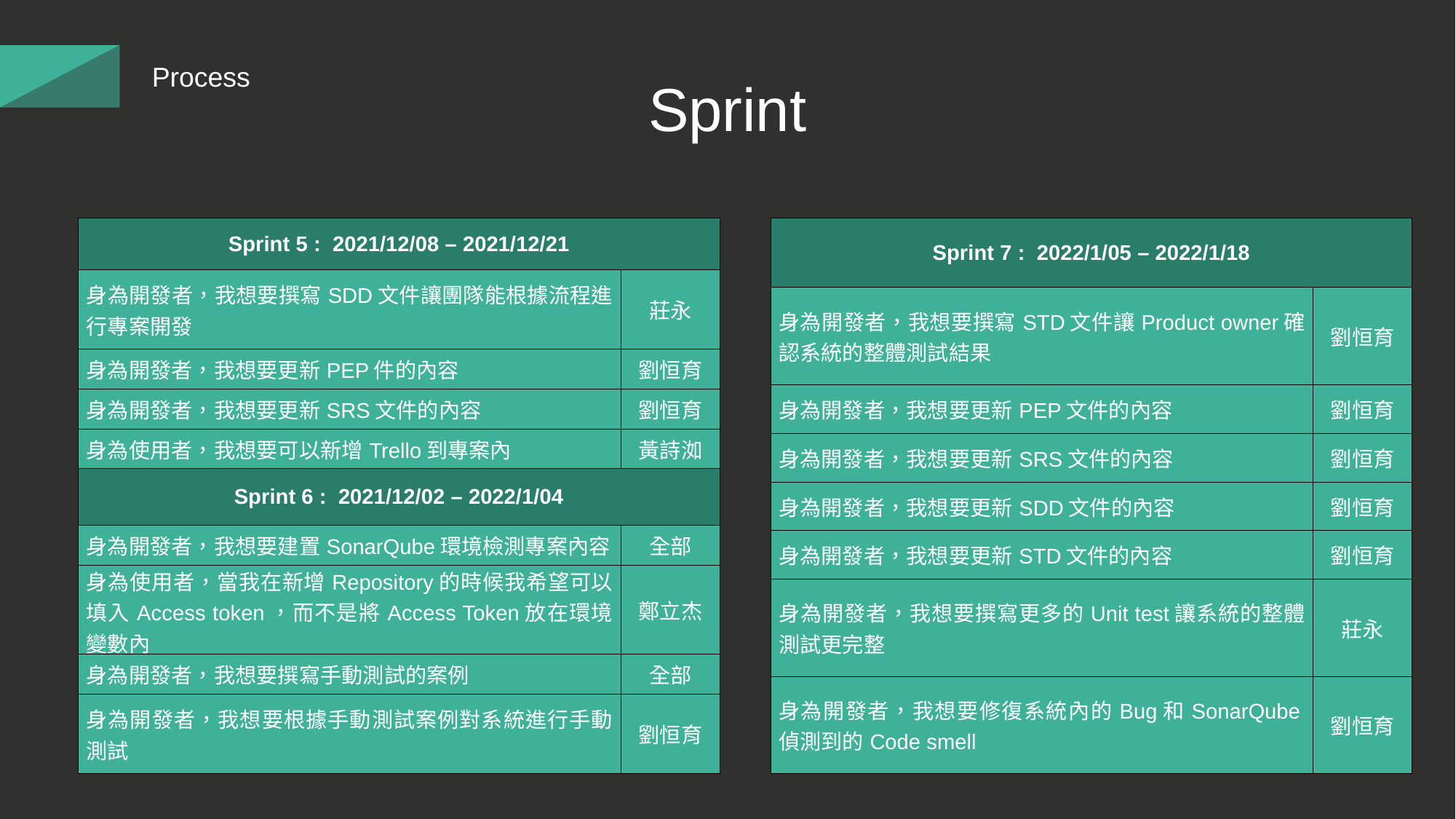

Process
Sprint
| Sprint 5 : 2021/12/08 – 2021/12/21 |  |
| --- | --- |
| 身為開發者，我想要撰寫SDD文件讓團隊能根據流程進行專案開發 | 莊永 |
| 身為開發者，我想要更新PEP件的內容 | 劉恒育 |
| 身為開發者，我想要更新SRS文件的內容 | 劉恒育 |
| 身為使用者，我想要可以新增Trello到專案內 | 黃詩洳 |
| Sprint 6 : 2021/12/02 – 2022/1/04 |  |
| 身為開發者，我想要建置SonarQube環境檢測專案內容 | 全部 |
| 身為使用者，當我在新增Repository的時候我希望可以填入Access token，而不是將Access Token放在環境變數內 | 鄭立杰 |
| 身為開發者，我想要撰寫手動測試的案例 | 全部 |
| 身為開發者，我想要根據手動測試案例對系統進行手動測試 | 劉恒育 |
| Sprint 7 : 2022/1/05 – 2022/1/18 |  |
| --- | --- |
| 身為開發者，我想要撰寫STD文件讓Product owner確認系統的整體測試結果 | 劉恒育 |
| 身為開發者，我想要更新PEP文件的內容 | 劉恒育 |
| 身為開發者，我想要更新SRS文件的內容 | 劉恒育 |
| 身為開發者，我想要更新SDD文件的內容 | 劉恒育 |
| 身為開發者，我想要更新STD文件的內容 | 劉恒育 |
| 身為開發者，我想要撰寫更多的Unit test讓系統的整體測試更完整 | 莊永 |
| 身為開發者，我想要修復系統內的Bug和SonarQube偵測到的Code smell | 劉恒育 |